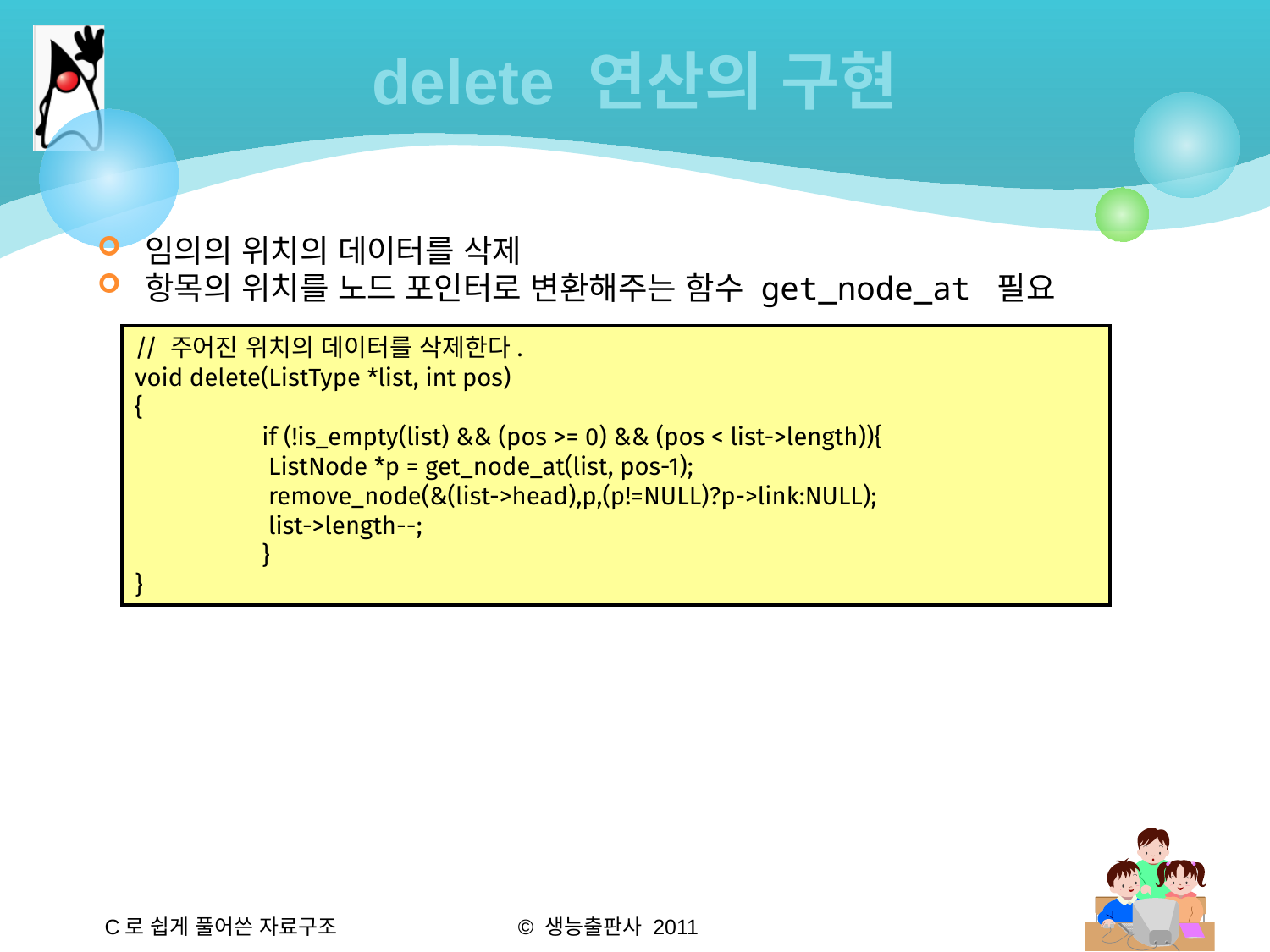

# delete 연산의 구현
임의의 위치의 데이터를 삭제
항목의 위치를 노드 포인터로 변환해주는 함수 get_node_at 필요
// 주어진 위치의 데이터를 삭제한다.
void delete(ListType *list, int pos)
{
	if (!is_empty(list) && (pos >= 0) && (pos < list->length)){
	 ListNode *p = get_node_at(list, pos-1);
	 remove_node(&(list->head),p,(p!=NULL)?p->link:NULL);
	 list->length--;
	}
}